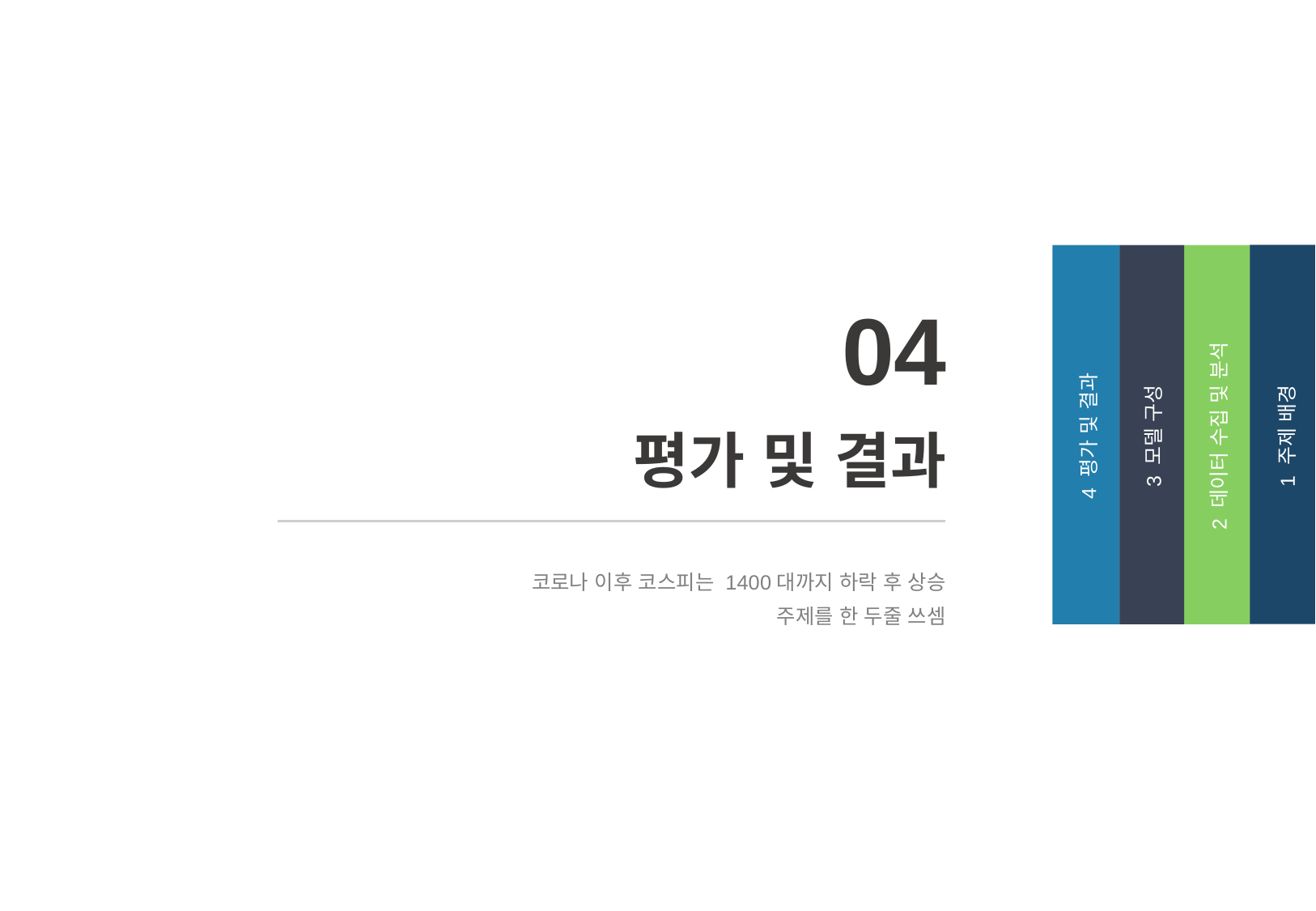

01
04
평가 및 결과
1 주제 배경
4 평가 및 결과
3 모델 구성
2 데이터 수집 및 분석
코로나 이후 코스피는 1400대까지 하락 후 상승
주제를 한 두줄 쓰셈